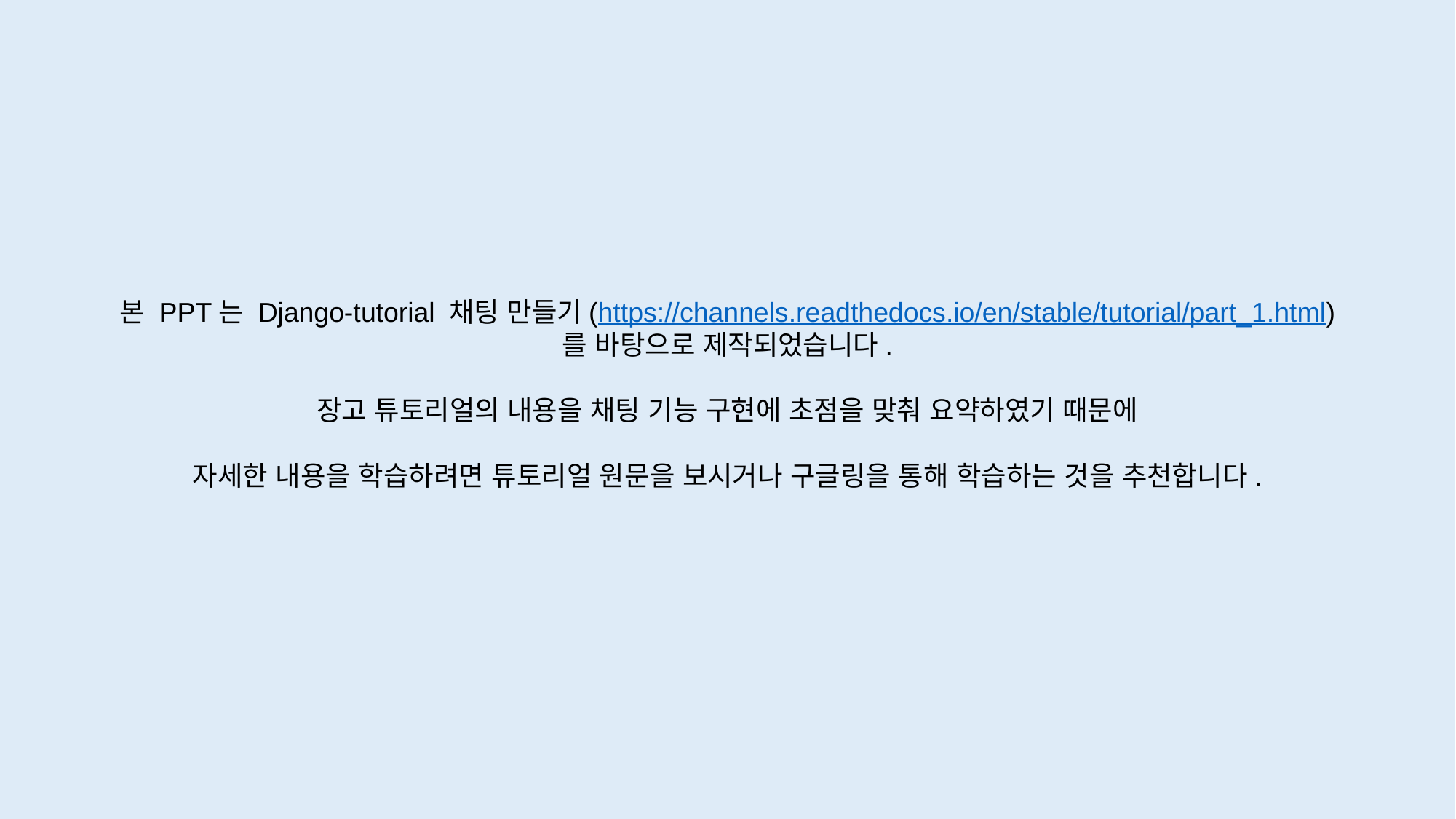

본 PPT는 Django-tutorial 채팅 만들기(https://channels.readthedocs.io/en/stable/tutorial/part_1.html)
를 바탕으로 제작되었습니다.

장고 튜토리얼의 내용을 채팅 기능 구현에 초점을 맞춰 요약하였기 때문에

자세한 내용을 학습하려면 튜토리얼 원문을 보시거나 구글링을 통해 학습하는 것을 추천합니다.